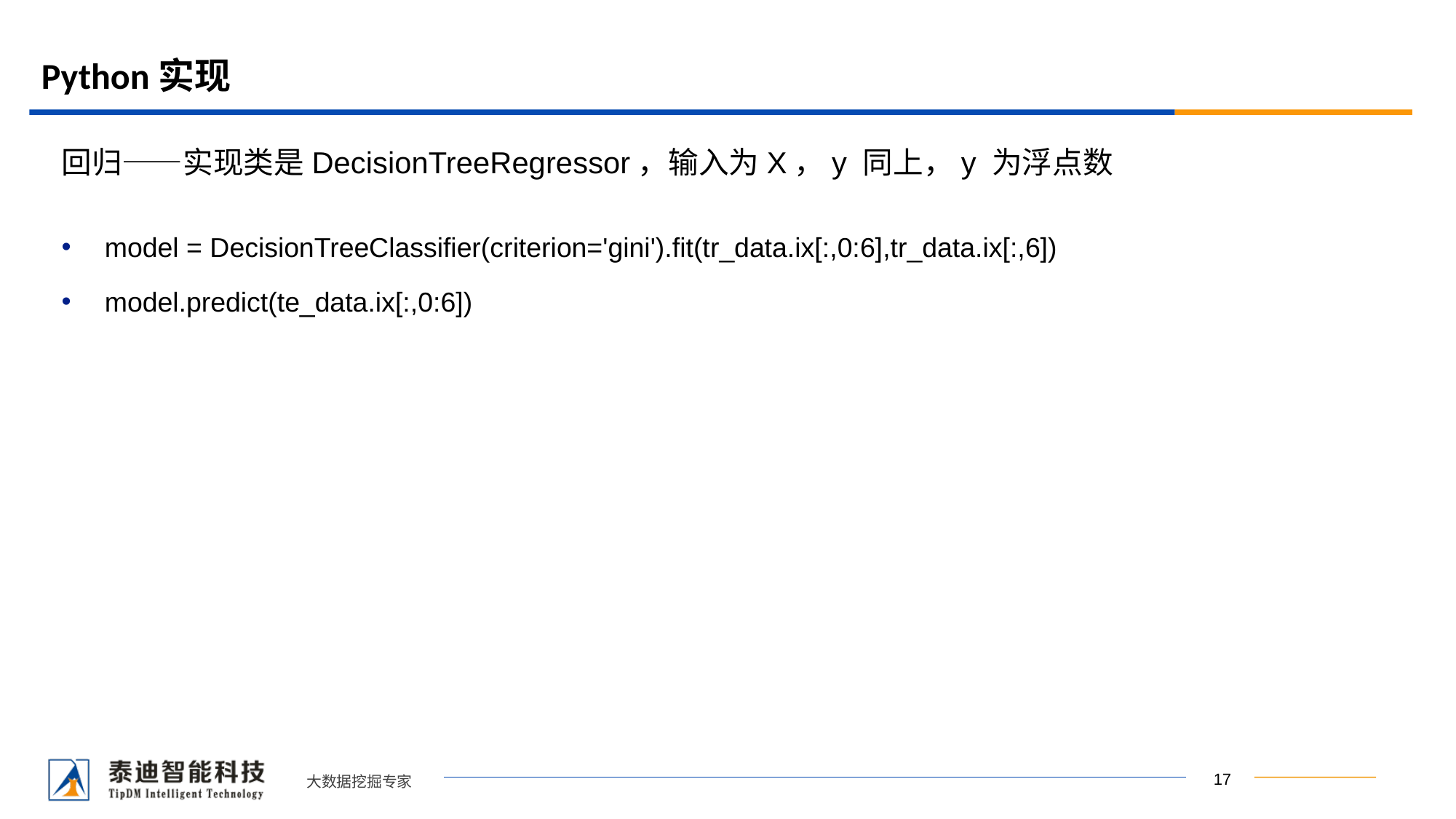

# Python实现
回归——实现类是DecisionTreeRegressor，输入为X，y 同上，y 为浮点数
model = DecisionTreeClassifier(criterion='gini').fit(tr_data.ix[:,0:6],tr_data.ix[:,6])
model.predict(te_data.ix[:,0:6])